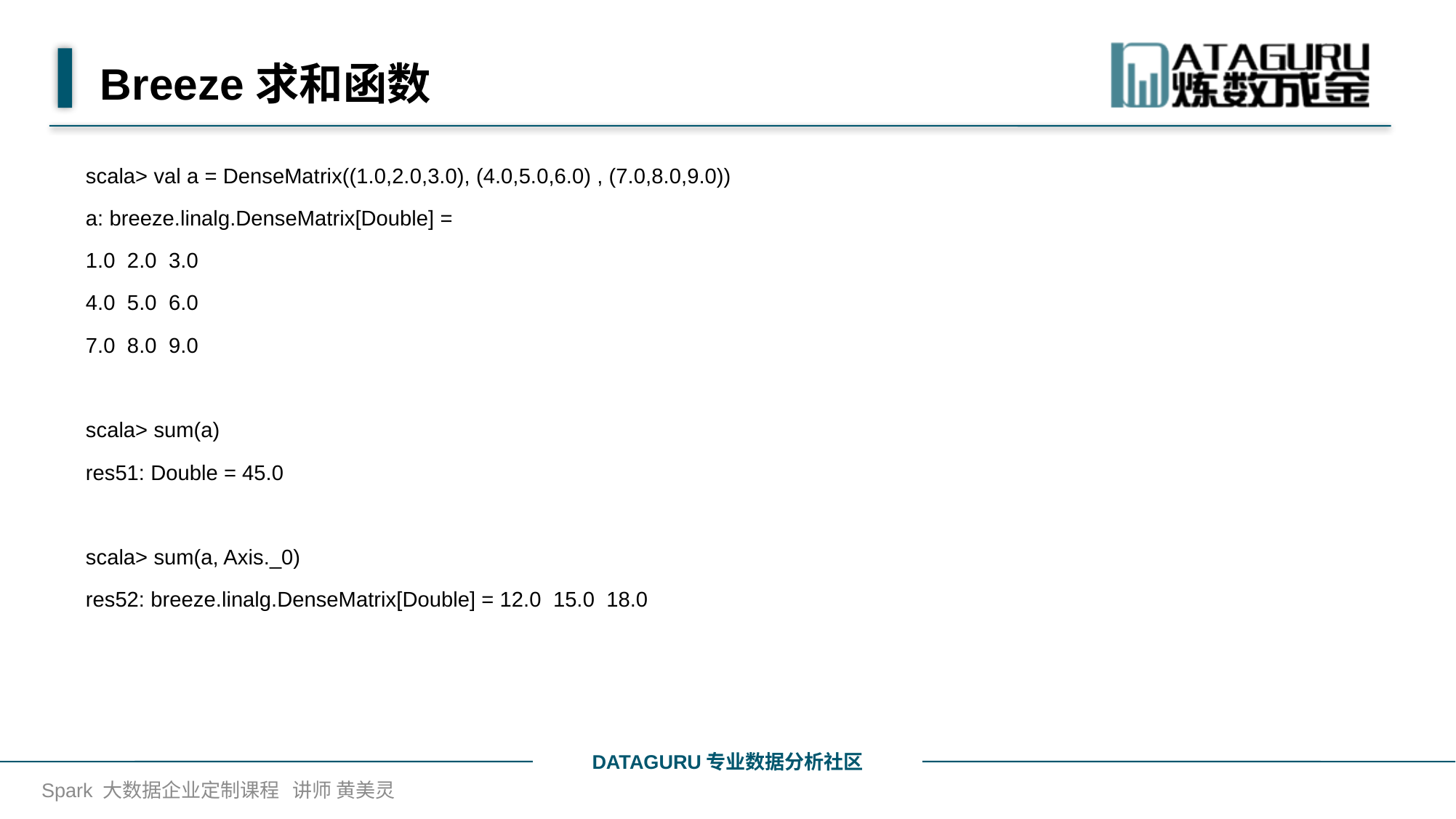

# Breeze求和函数
scala> val a = DenseMatrix((1.0,2.0,3.0), (4.0,5.0,6.0) , (7.0,8.0,9.0))
a: breeze.linalg.DenseMatrix[Double] =
1.0  2.0  3.0
4.0  5.0  6.0
7.0  8.0  9.0

scala> sum(a)
res51: Double = 45.0

scala> sum(a, Axis._0)
res52: breeze.linalg.DenseMatrix[Double] = 12.0  15.0  18.0